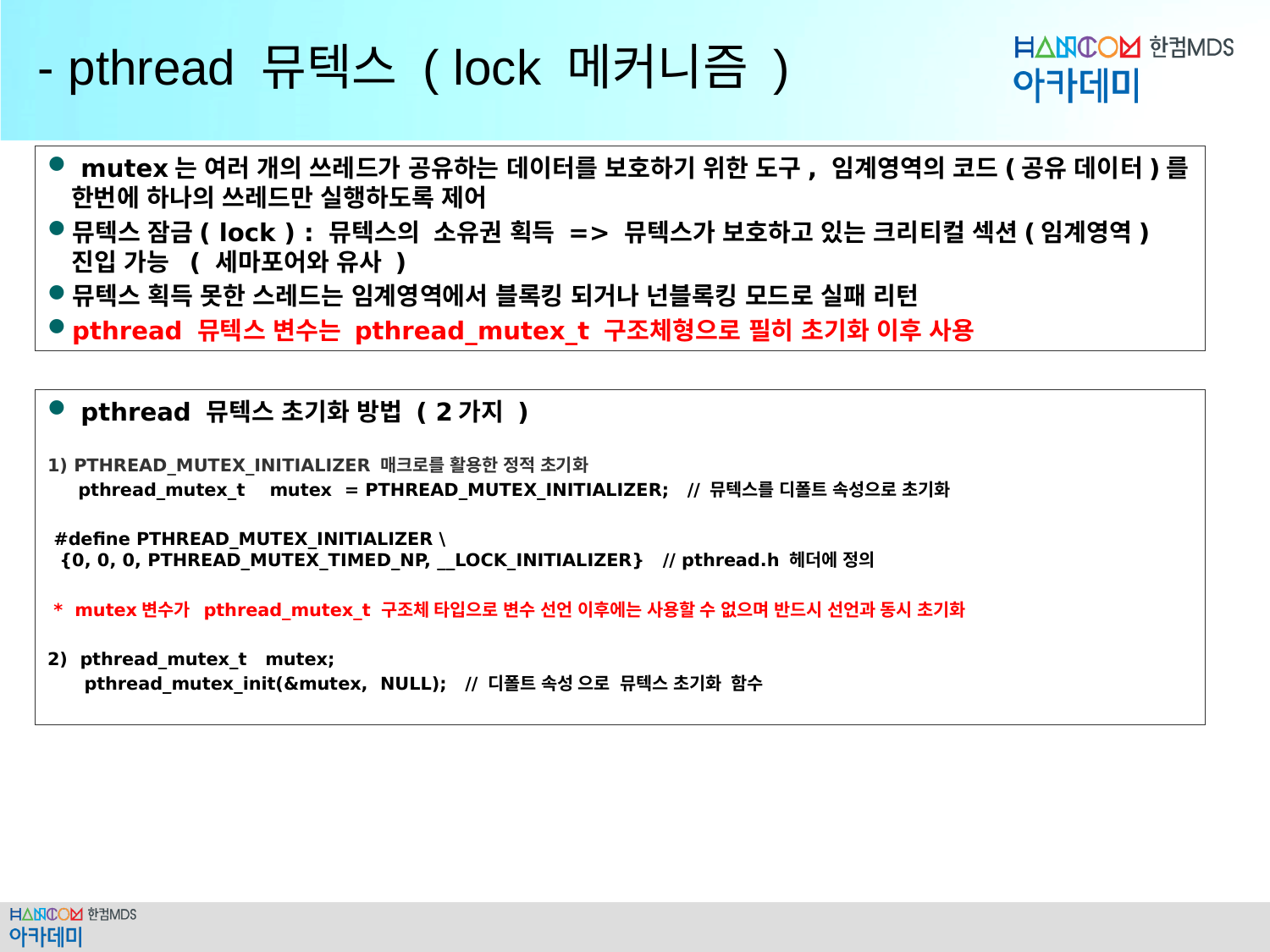

# - pthread 뮤텍스 ( lock 메커니즘 )
 mutex는 여러 개의 쓰레드가 공유하는 데이터를 보호하기 위한 도구, 임계영역의 코드(공유 데이터)를 한번에 하나의 쓰레드만 실행하도록 제어
뮤텍스 잠금( lock ) : 뮤텍스의  소유권 획득 => 뮤텍스가 보호하고 있는 크리티컬 섹션(임계영역) 진입 가능  ( 세마포어와 유사 )
뮤텍스 획득 못한 스레드는 임계영역에서 블록킹 되거나 넌블록킹 모드로 실패 리턴
pthread 뮤텍스 변수는 pthread_mutex_t 구조체형으로 필히 초기화 이후 사용
 pthread 뮤텍스 초기화 방법 ( 2가지 )

1) PTHREAD_MUTEX_INITIALIZER 매크로를 활용한 정적 초기화
     pthread_mutex_t    mutex  = PTHREAD_MUTEX_INITIALIZER;   // 뮤텍스를 디폴트 속성으로 초기화

 #define PTHREAD_MUTEX_INITIALIZER \
  {0, 0, 0, PTHREAD_MUTEX_TIMED_NP, __LOCK_INITIALIZER}   // pthread.h 헤더에 정의

 *  mutex변수가  pthread_mutex_t 구조체 타입으로 변수 선언 이후에는 사용할 수 없으며 반드시 선언과 동시 초기화

2)  pthread_mutex_t   mutex;
      pthread_mutex_init(&mutex,  NULL);   // 디폴트 속성 으로  뮤텍스 초기화  함수